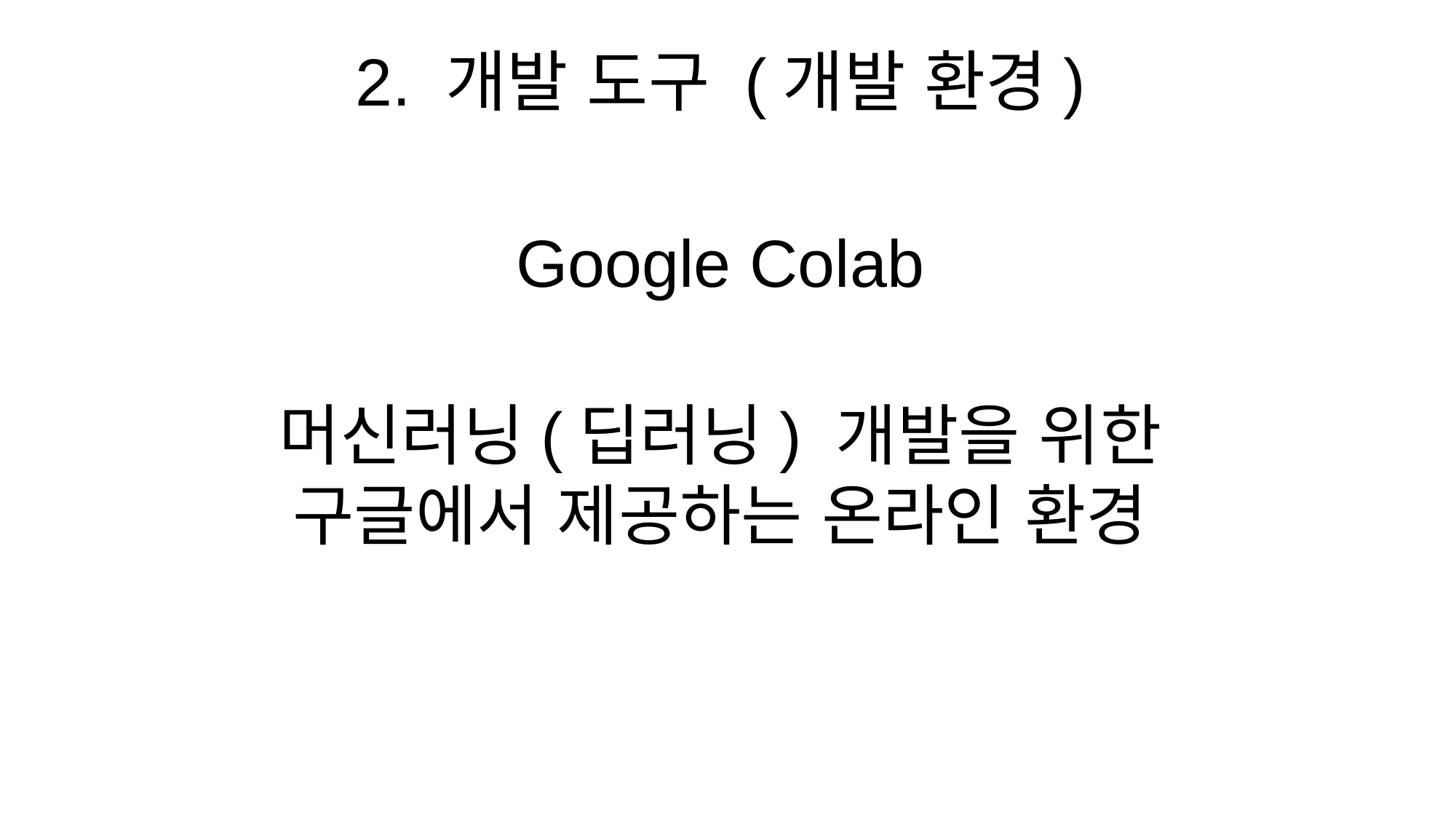

2. 개발 도구 (개발 환경)
Google Colab
머신러닝(딥러닝) 개발을 위한
구글에서 제공하는 온라인 환경